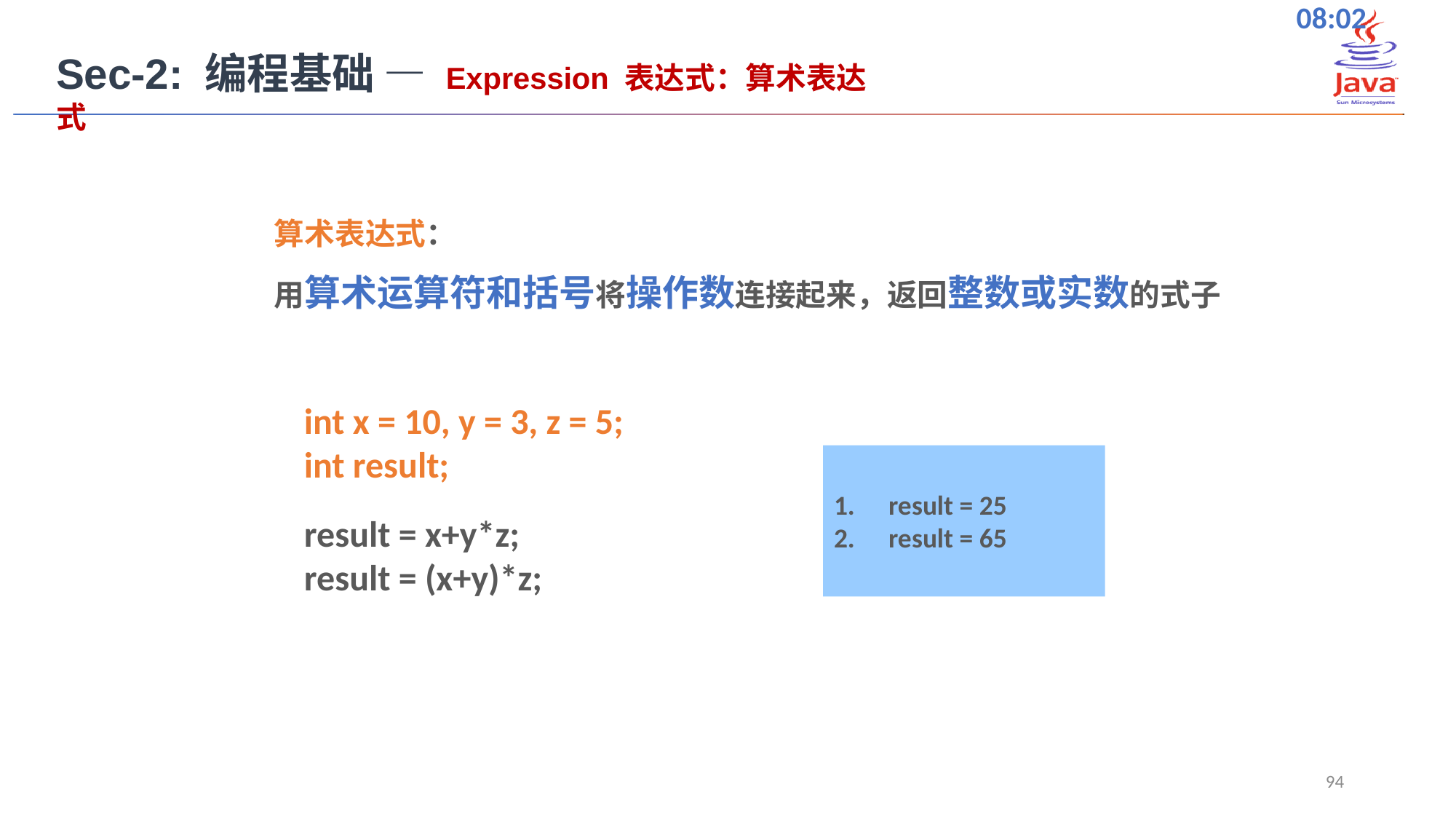

Sec-2: 编程基础 — Expression 表达式：算术表达式
算术表达式：

用算术运算符和括号将操作数连接起来，返回整数或实数的式子
int x = 10, y = 3, z = 5;
int result;

result = x+y*z;
result = (x+y)*z;
result = 25
result = 65
94